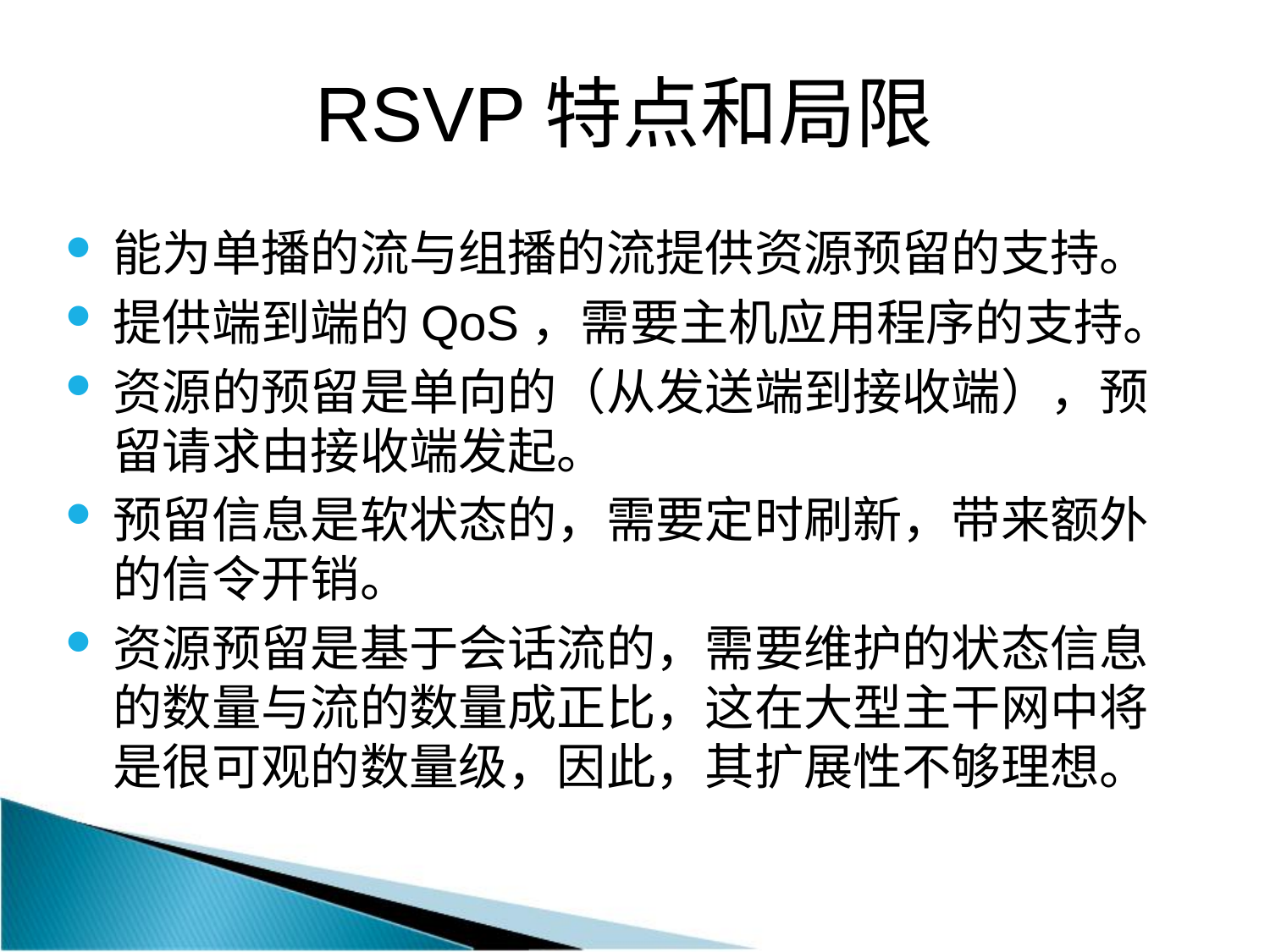

# RSVP特点和局限
能为单播的流与组播的流提供资源预留的支持。
提供端到端的QoS，需要主机应用程序的支持。
资源的预留是单向的（从发送端到接收端），预留请求由接收端发起。
预留信息是软状态的，需要定时刷新，带来额外的信令开销。
资源预留是基于会话流的，需要维护的状态信息的数量与流的数量成正比，这在大型主干网中将是很可观的数量级，因此，其扩展性不够理想。